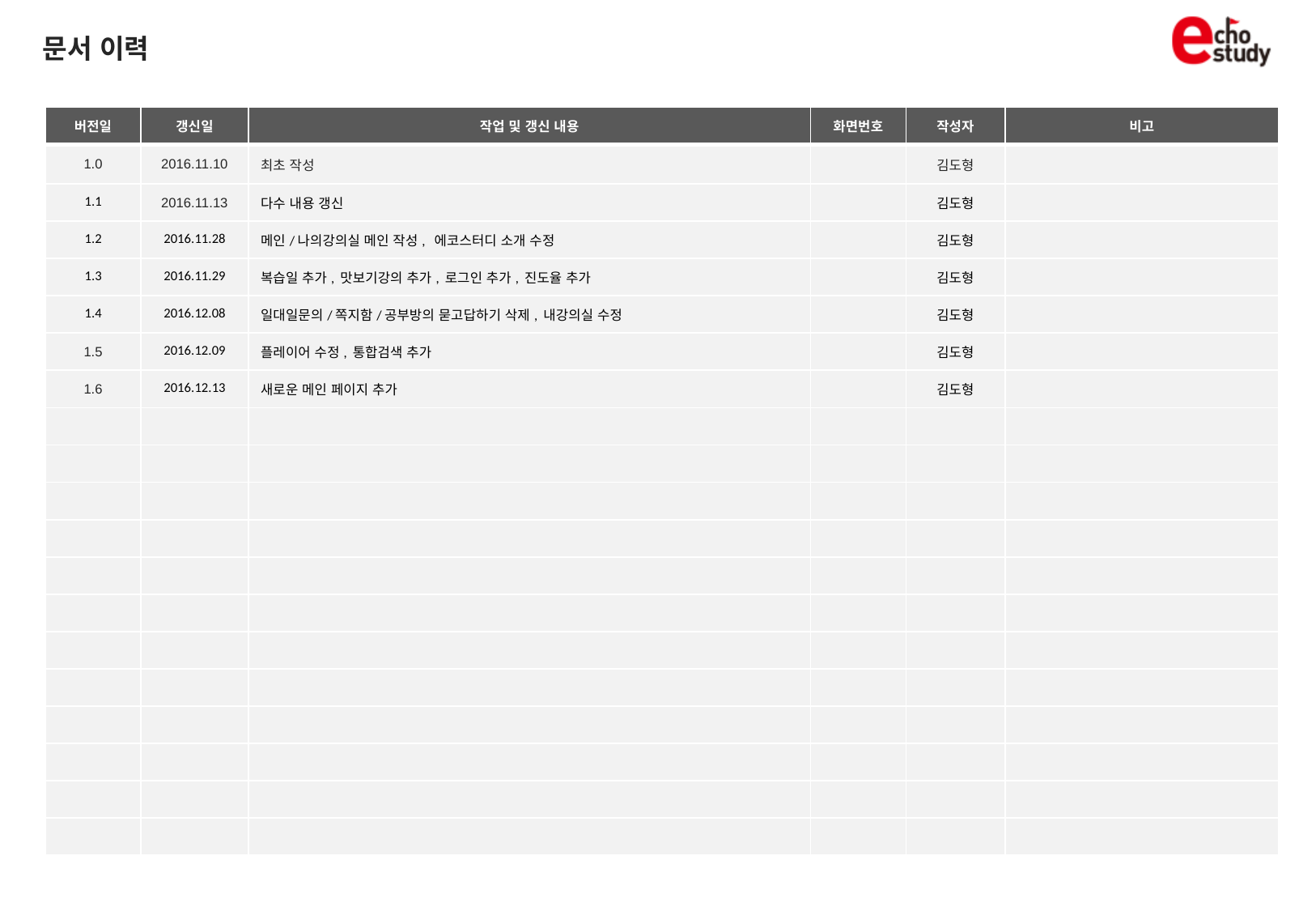

문서 이력
| 버전일 | 갱신일 | 작업 및 갱신 내용 | 화면번호 | 작성자 | 비고 |
| --- | --- | --- | --- | --- | --- |
| 1.0 | 2016.11.10 | 최초 작성 |  | 김도형 |  |
| 1.1 | 2016.11.13 | 다수 내용 갱신 |  | 김도형 |  |
| 1.2 | 2016.11.28 | 메인/나의강의실 메인 작성, 에코스터디 소개 수정 |  | 김도형 |  |
| 1.3 | 2016.11.29 | 복습일 추가, 맛보기강의 추가, 로그인 추가, 진도율 추가 |  | 김도형 |  |
| 1.4 | 2016.12.08 | 일대일문의/쪽지함/공부방의 묻고답하기 삭제, 내강의실 수정 |  | 김도형 |  |
| 1.5 | 2016.12.09 | 플레이어 수정, 통합검색 추가 |  | 김도형 |  |
| 1.6 | 2016.12.13 | 새로운 메인 페이지 추가 |  | 김도형 |  |
|  |  |  |  |  |  |
|  |  |  |  |  |  |
|  |  |  |  |  |  |
|  |  |  |  |  |  |
|  |  |  |  |  |  |
|  |  |  |  |  |  |
|  |  |  |  |  |  |
|  |  |  |  |  |  |
|  |  |  |  |  |  |
|  |  |  |  |  |  |
|  |  |  |  |  |  |
|  |  |  |  |  |  |